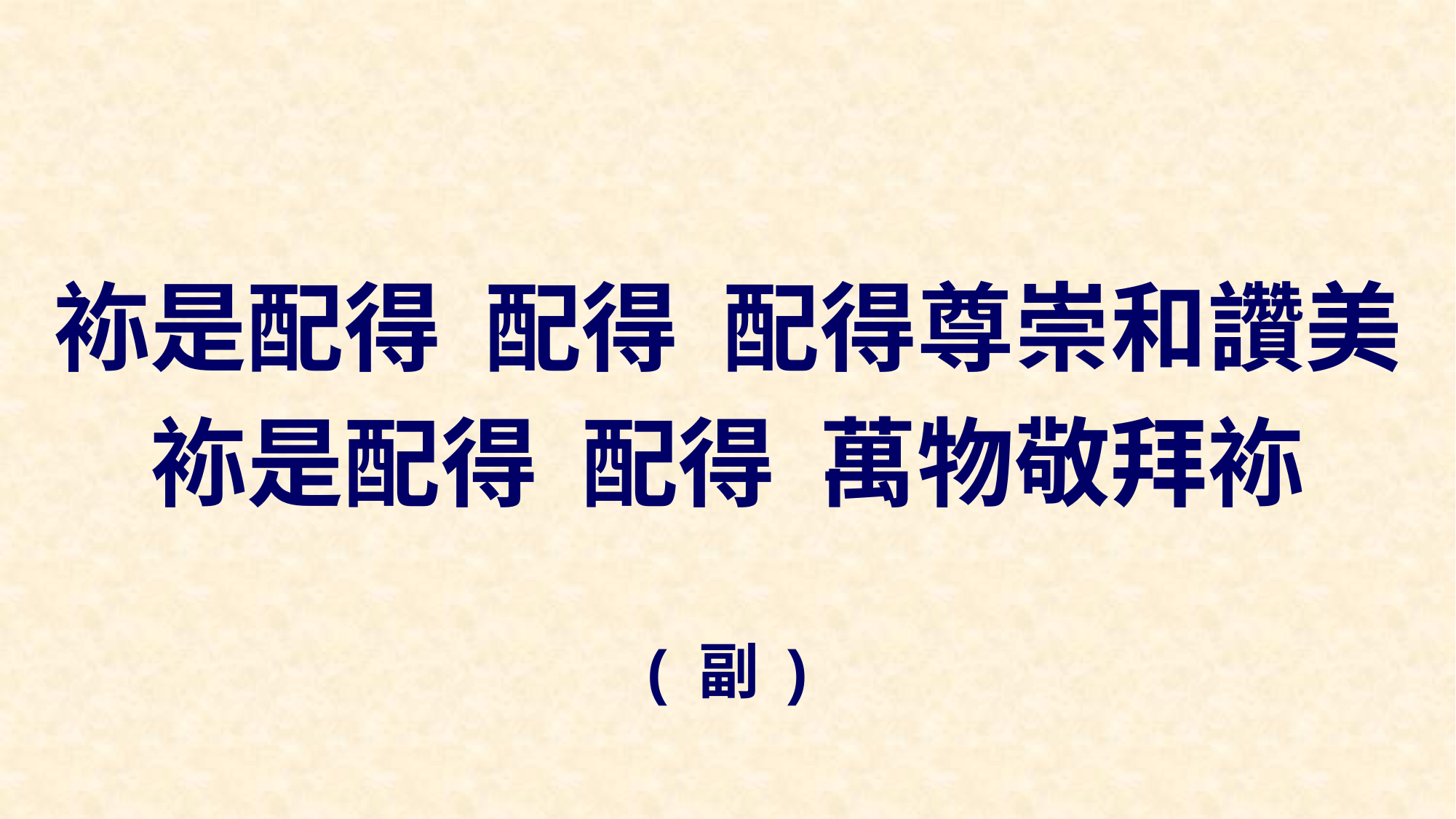

袮是配得  配得  配得尊崇和讚美
袮是配得  配得  萬物敬拜袮
( 副 )